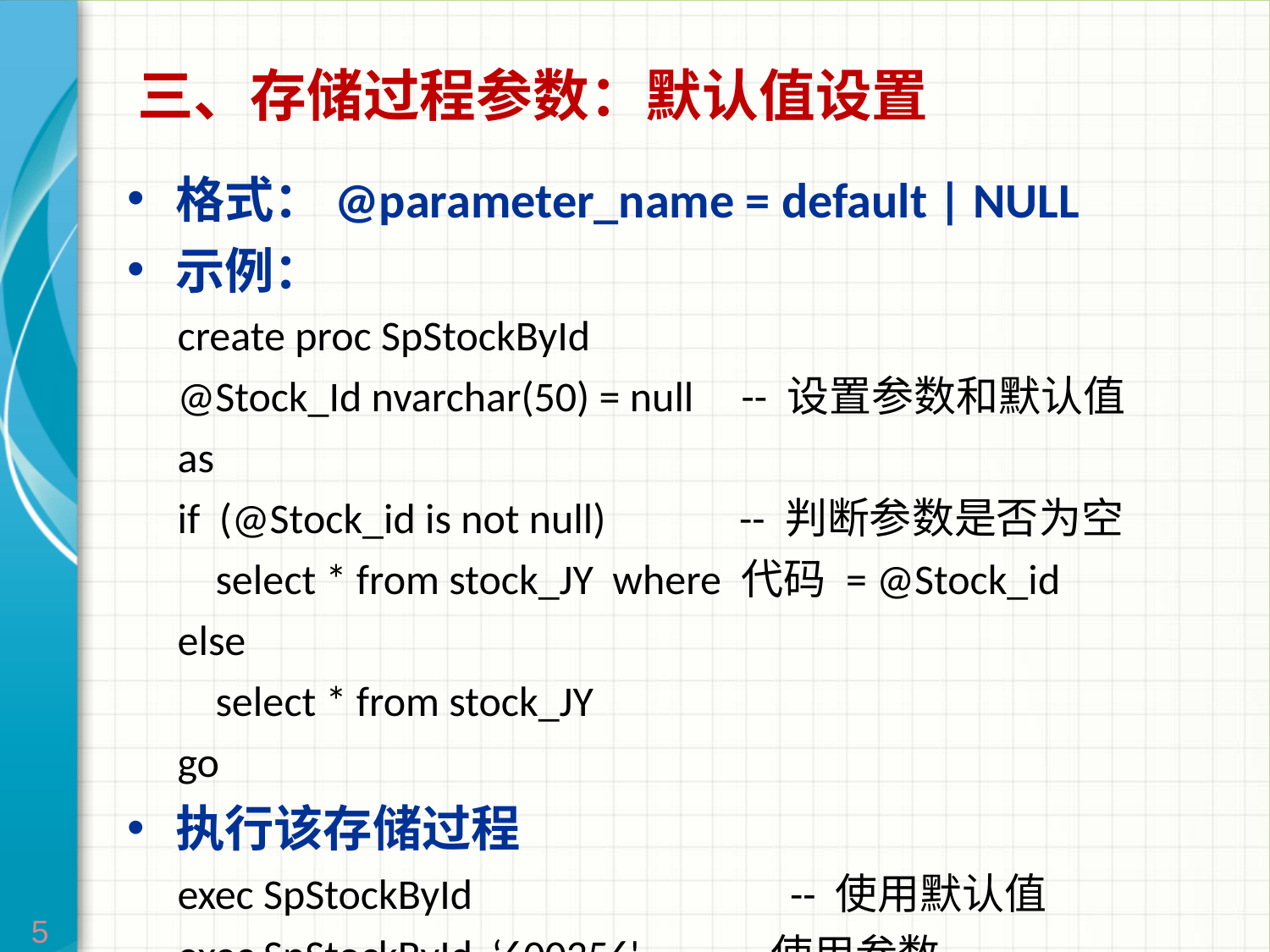

三、存储过程参数：默认值设置
格式：@parameter_name = default | NULL
示例：
create proc SpStockById
@Stock_Id nvarchar(50) = null     -- 设置参数和默认值
as
if  (@Stock_id is not null)              -- 判断参数是否为空
    select * from stock_JY  where 代码 = @Stock_id
else
    select * from stock_JY
go
执行该存储过程
exec SpStockById	                       -- 使用默认值
exec SpStockById  ‘600356'         -- 使用参数
默认值参数：实现参数可选
5